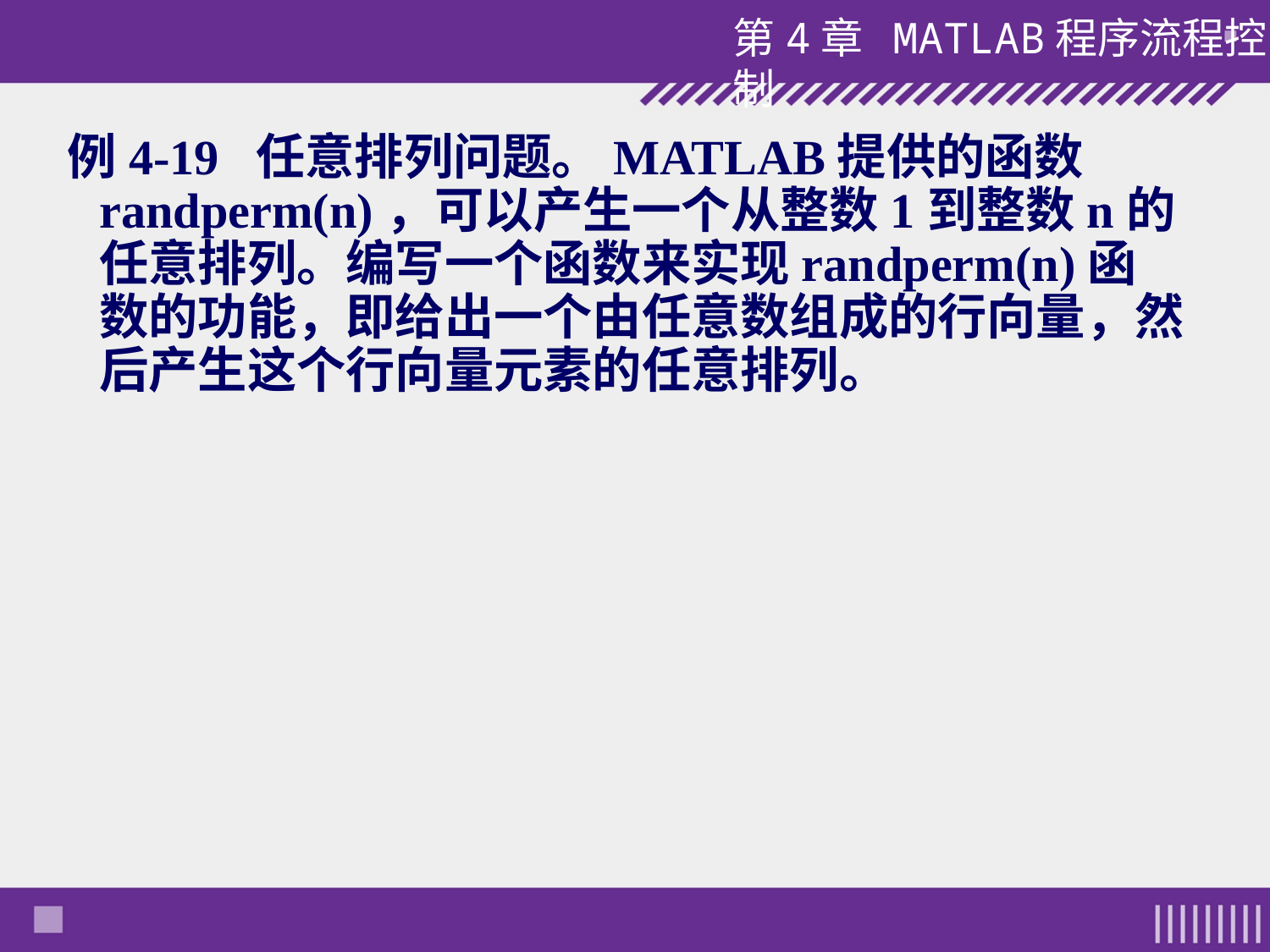

例4-19  任意排列问题。MATLAB提供的函数randperm(n)，可以产生一个从整数1到整数n的任意排列。编写一个函数来实现randperm(n)函数的功能，即给出一个由任意数组成的行向量，然后产生这个行向量元素的任意排列。